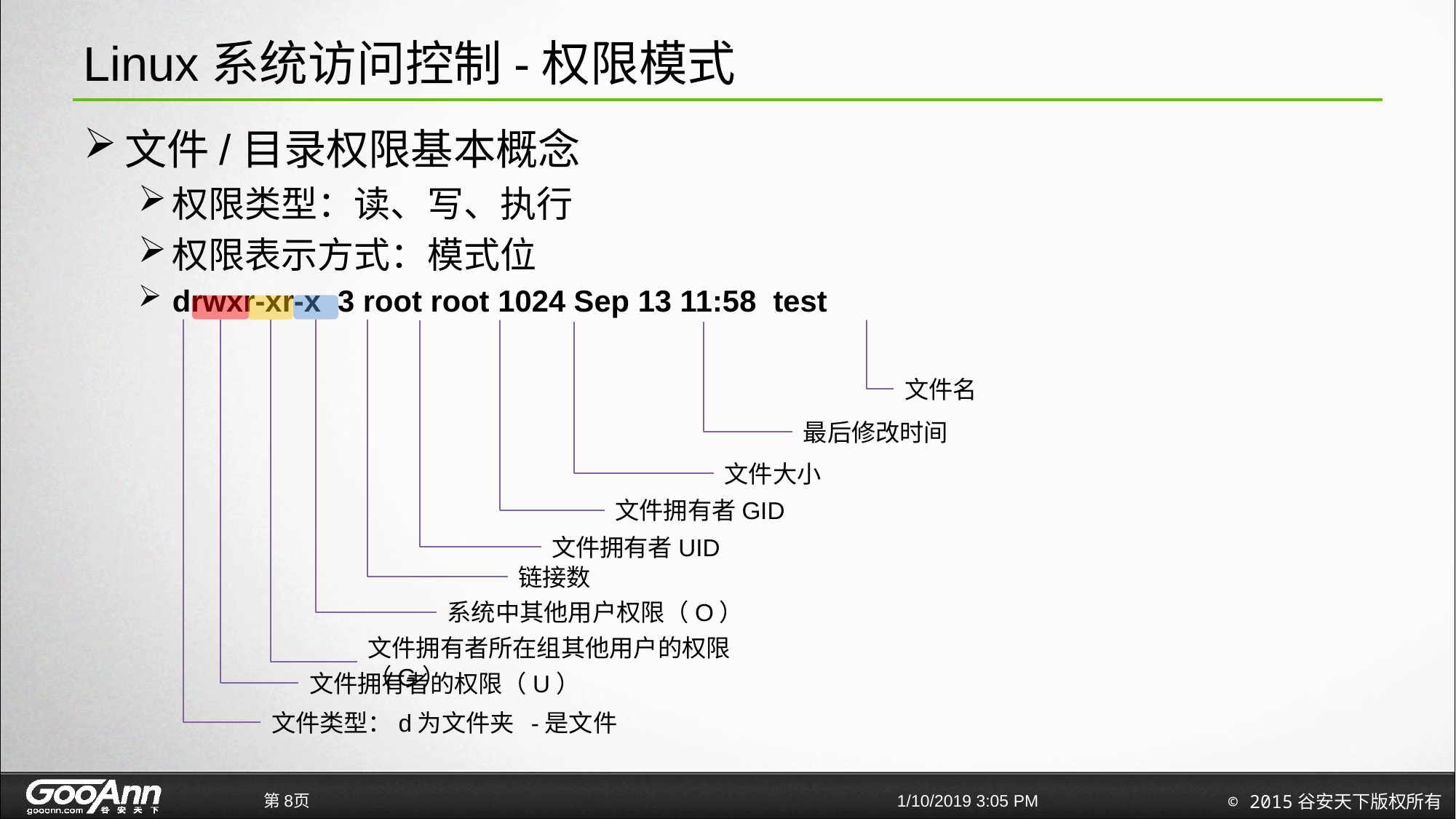

# Linux系统访问控制-权限模式
文件/目录权限基本概念
权限类型：读、写、执行
权限表示方式：模式位
drwxr-xr-x  3 root root 1024 Sep 13 11:58  test

系统中其他用户权限（O）

文件拥有者所在组其他用户的权限（G）

文件拥有者的权限（U）
链接数
文件类型：d为文件夹  -是文件
文件名
文件拥有者UID
文件拥有者GID
文件大小
最后修改时间